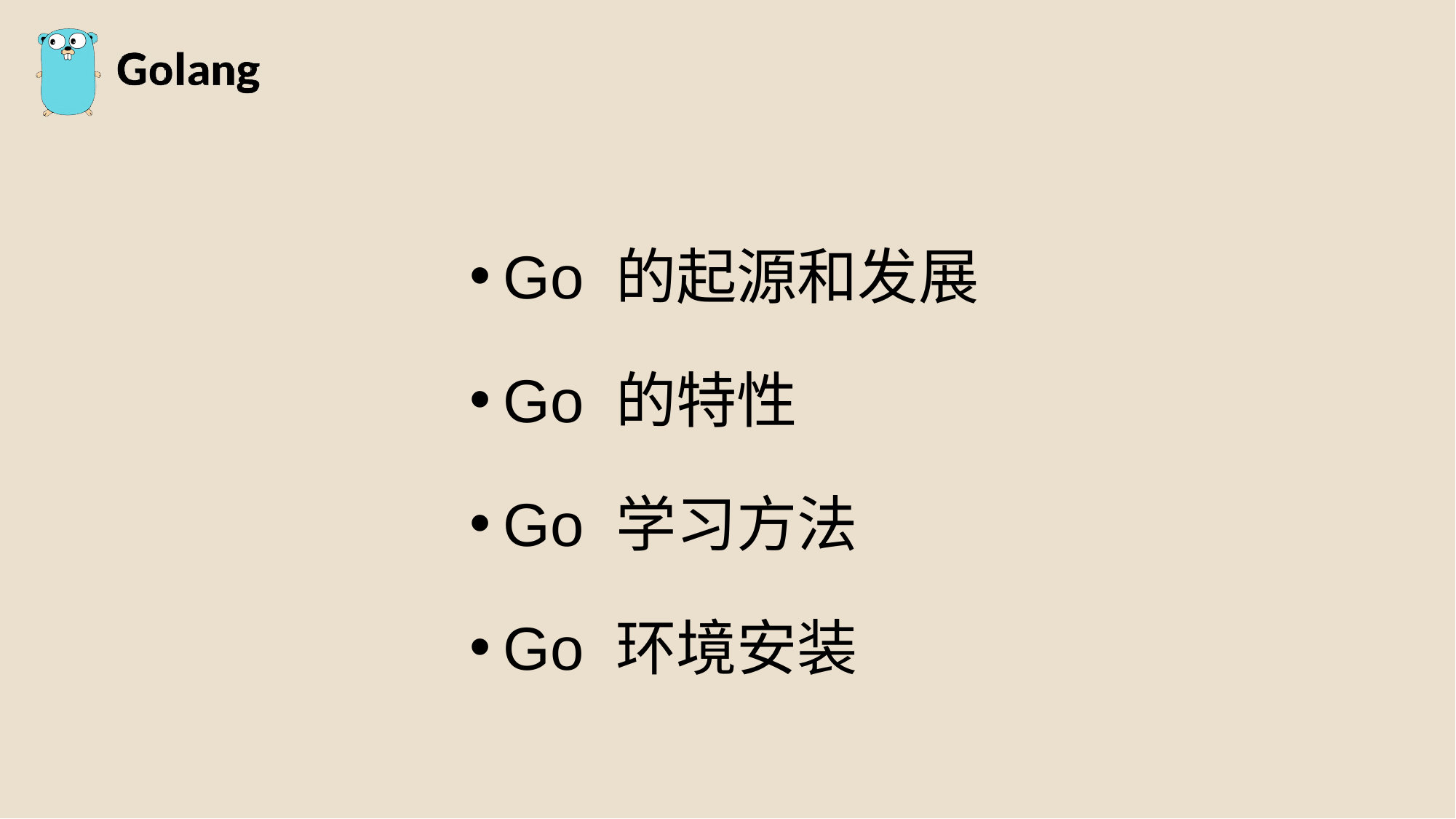

Go 的起源和发展
Go 的特性
Go 学习方法
Go 环境安装